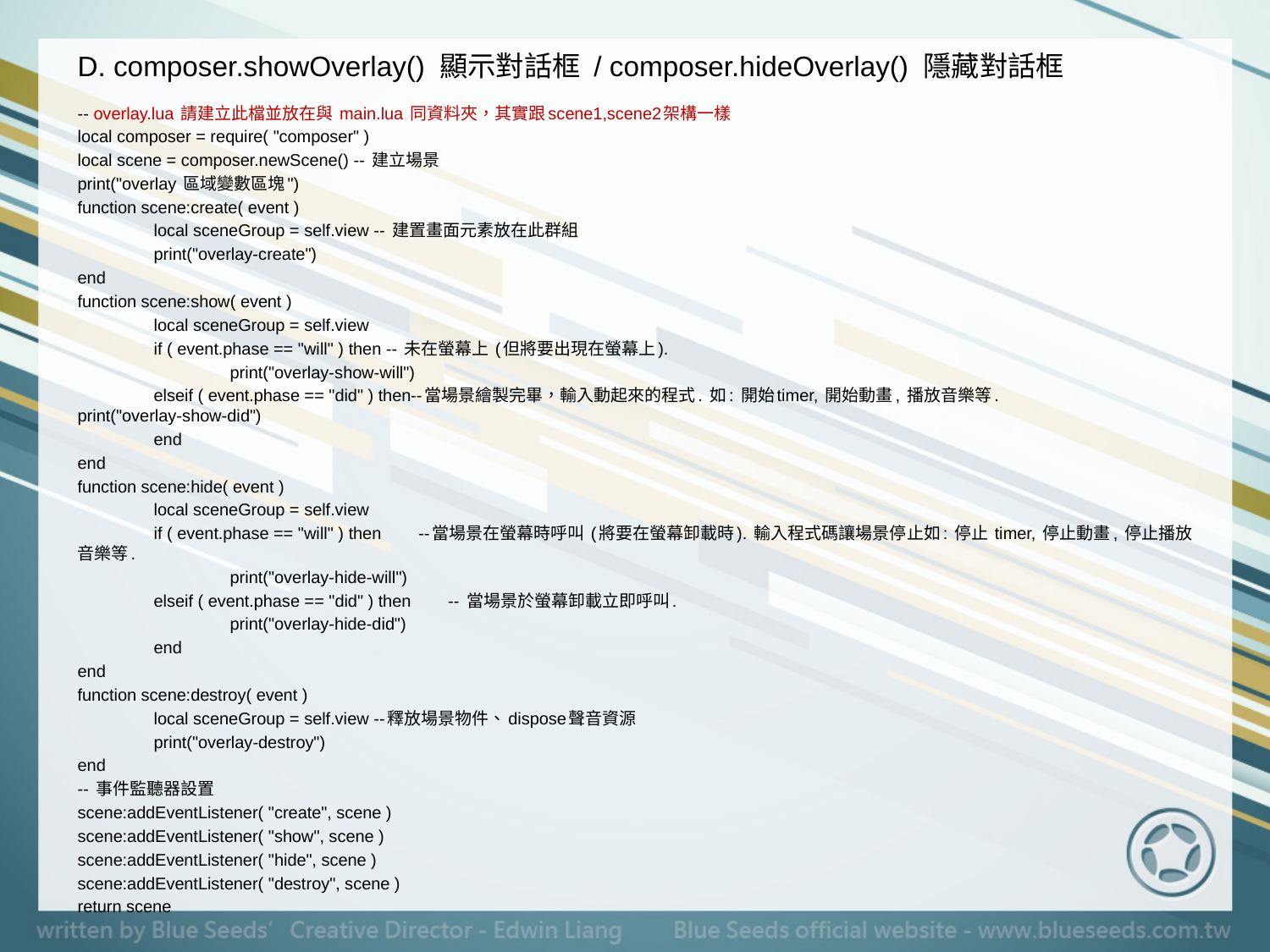

# D. composer.showOverlay() 顯示對話框 / composer.hideOverlay() 隱藏對話框
-- overlay.lua 請建立此檔並放在與 main.lua 同資料夾，其實跟scene1,scene2架構一樣
local composer = require( "composer" )
local scene = composer.newScene() -- 建立場景
print("overlay 區域變數區塊")
function scene:create( event )
	local sceneGroup = self.view -- 建置畫面元素放在此群組
	print("overlay-create")
end
function scene:show( event )
	local sceneGroup = self.view
	if ( event.phase == "will" ) then -- 未在螢幕上 (但將要出現在螢幕上).
       		print("overlay-show-will")
	elseif ( event.phase == "did" ) then--當場景繪製完畢，輸入動起來的程式. 如: 開始timer, 開始動畫, 播放音樂等.		print("overlay-show-did")
	end
end
function scene:hide( event )
	local sceneGroup = self.view
	if ( event.phase == "will" ) then        --當場景在螢幕時呼叫 (將要在螢幕卸載時). 輸入程式碼讓場景停止如: 停止 timer, 停止動畫, 停止播放音樂等.
		print("overlay-hide-will")
	elseif ( event.phase == "did" ) then        -- 當場景於螢幕卸載立即呼叫.
	        	print("overlay-hide-did")
	end
end
function scene:destroy( event )
	local sceneGroup = self.view --釋放場景物件、dispose聲音資源
	print("overlay-destroy")
end
-- 事件監聽器設置
scene:addEventListener( "create", scene )
scene:addEventListener( "show", scene )
scene:addEventListener( "hide", scene )
scene:addEventListener( "destroy", scene )
return scene